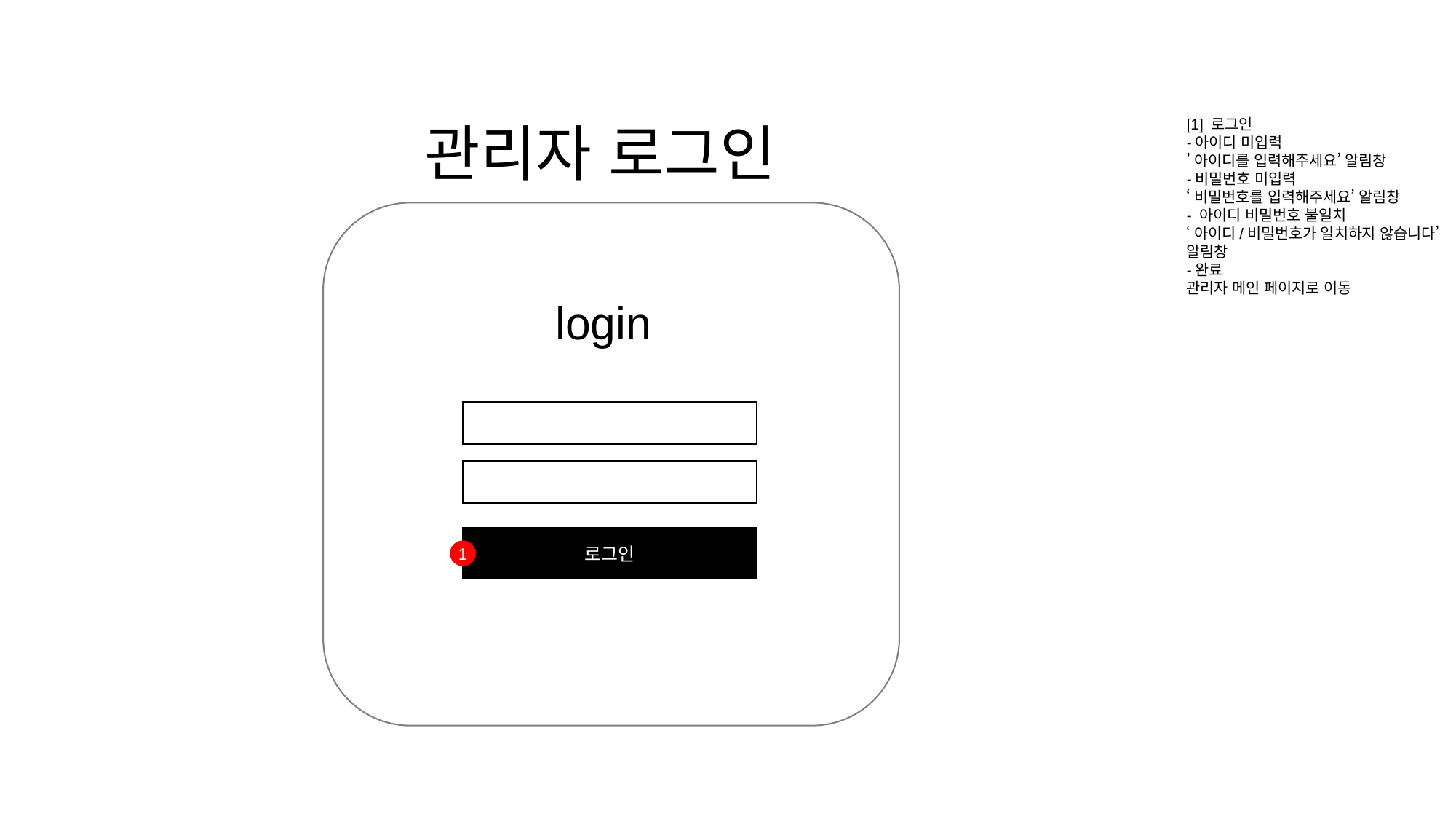

관리자 로그인
[1] 로그인
-아이디 미입력
’아이디를 입력해주세요’ 알림창
-비밀번호 미입력
‘비밀번호를 입력해주세요’ 알림창
- 아이디 비밀번호 불일치
‘아이디/비밀번호가 일치하지 않습니다’ 알림창
-완료
관리자 메인 페이지로 이동

login

로그인
1